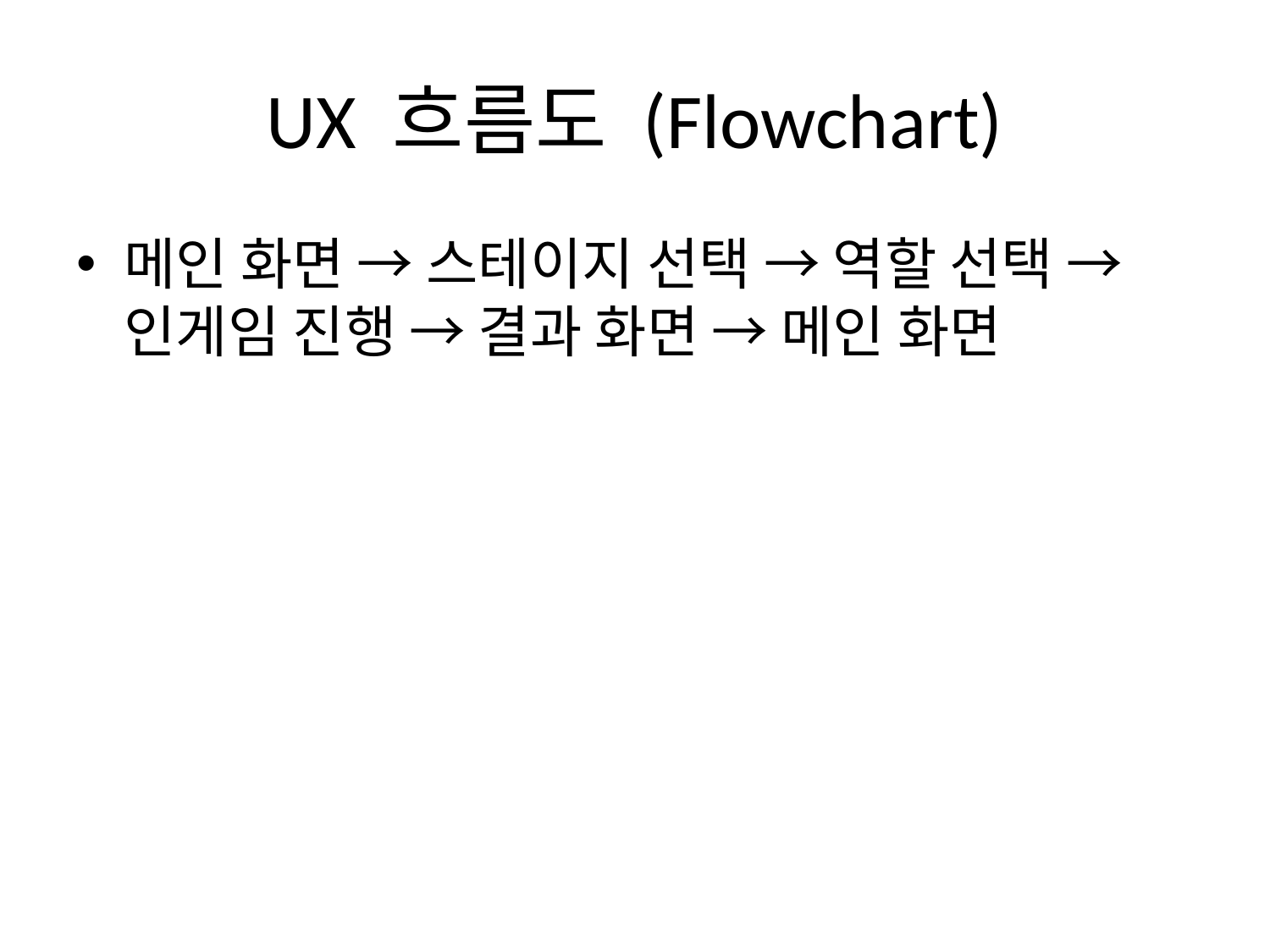

# UX 흐름도 (Flowchart)
메인 화면 → 스테이지 선택 → 역할 선택 → 인게임 진행 → 결과 화면 → 메인 화면